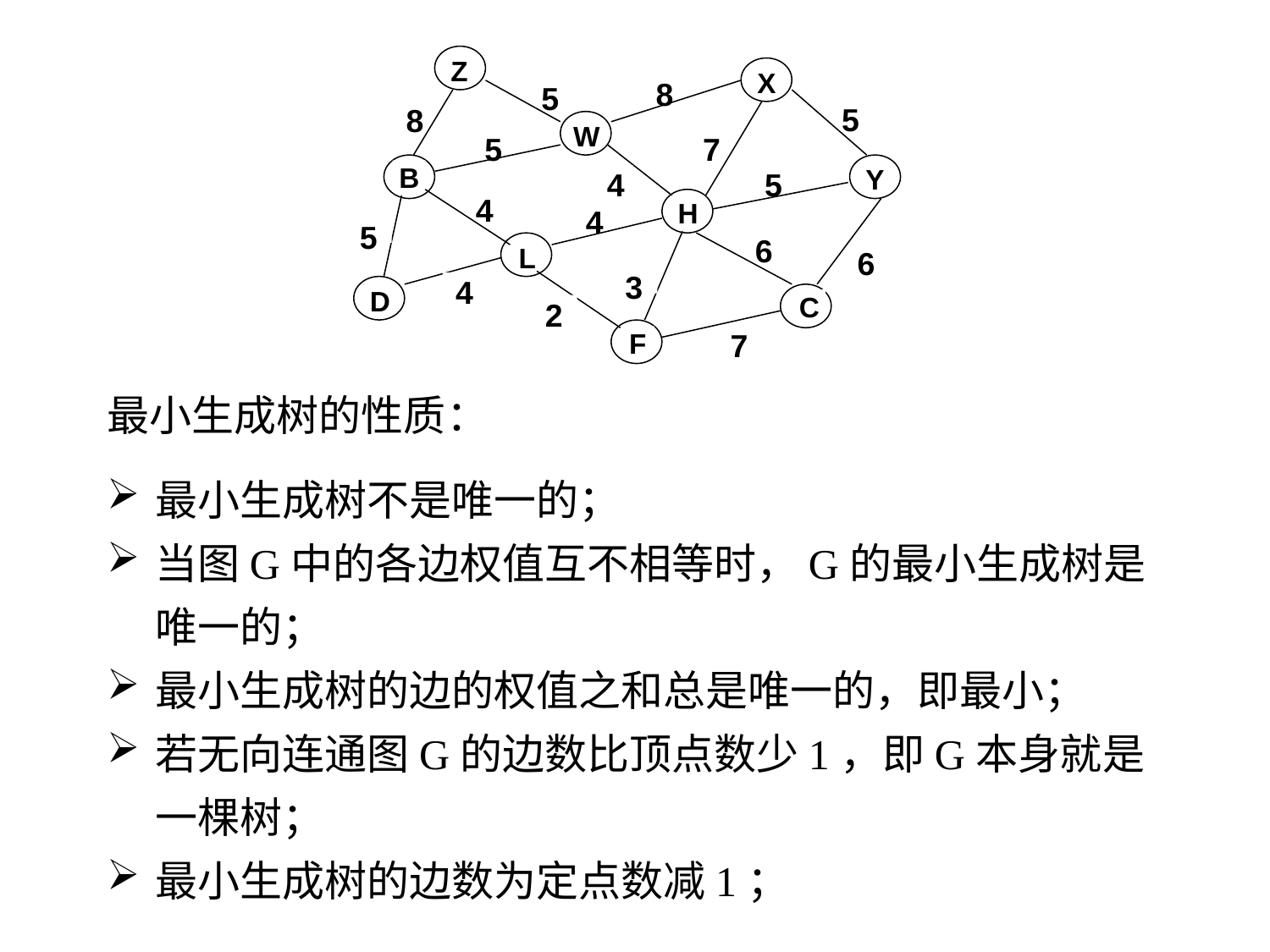

Z
X
W
B
Y
H
L
D
C
F
8
5
5
8
5
7
4
5
4
4
5
6
6
3
4
2
7
最小生成树的性质：
最小生成树不是唯一的；
当图G中的各边权值互不相等时，G的最小生成树是唯一的；
最小生成树的边的权值之和总是唯一的，即最小；
若无向连通图G的边数比顶点数少1，即G本身就是一棵树；
最小生成树的边数为定点数减1；